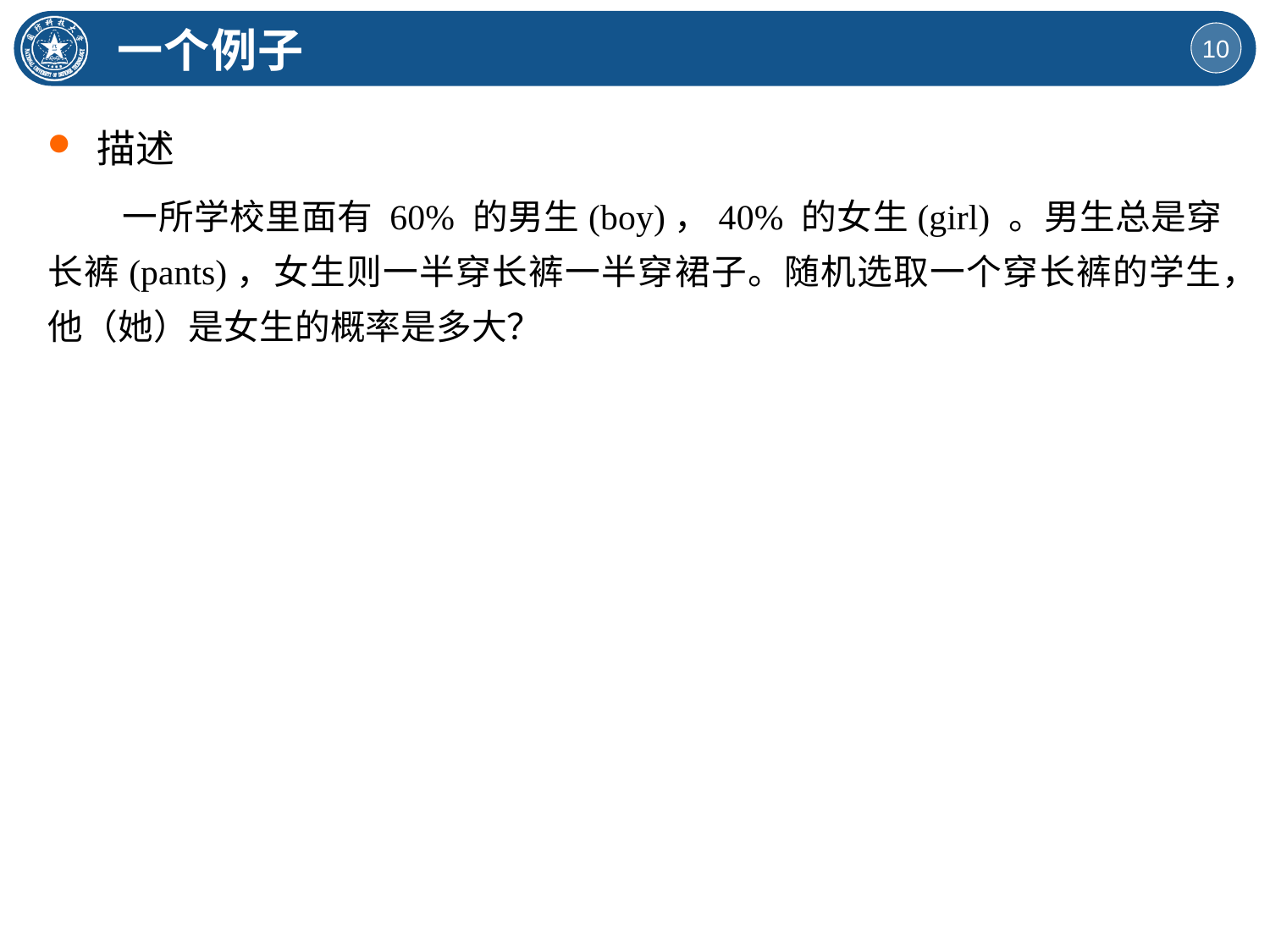

一个例子
描述
        一所学校里面有 60% 的男生(boy)，40% 的女生(girl) 。男生总是穿长裤(pants)，女生则一半穿长裤一半穿裙子。随机选取一个穿长裤的学生，他（她）是女生的概率是多大？